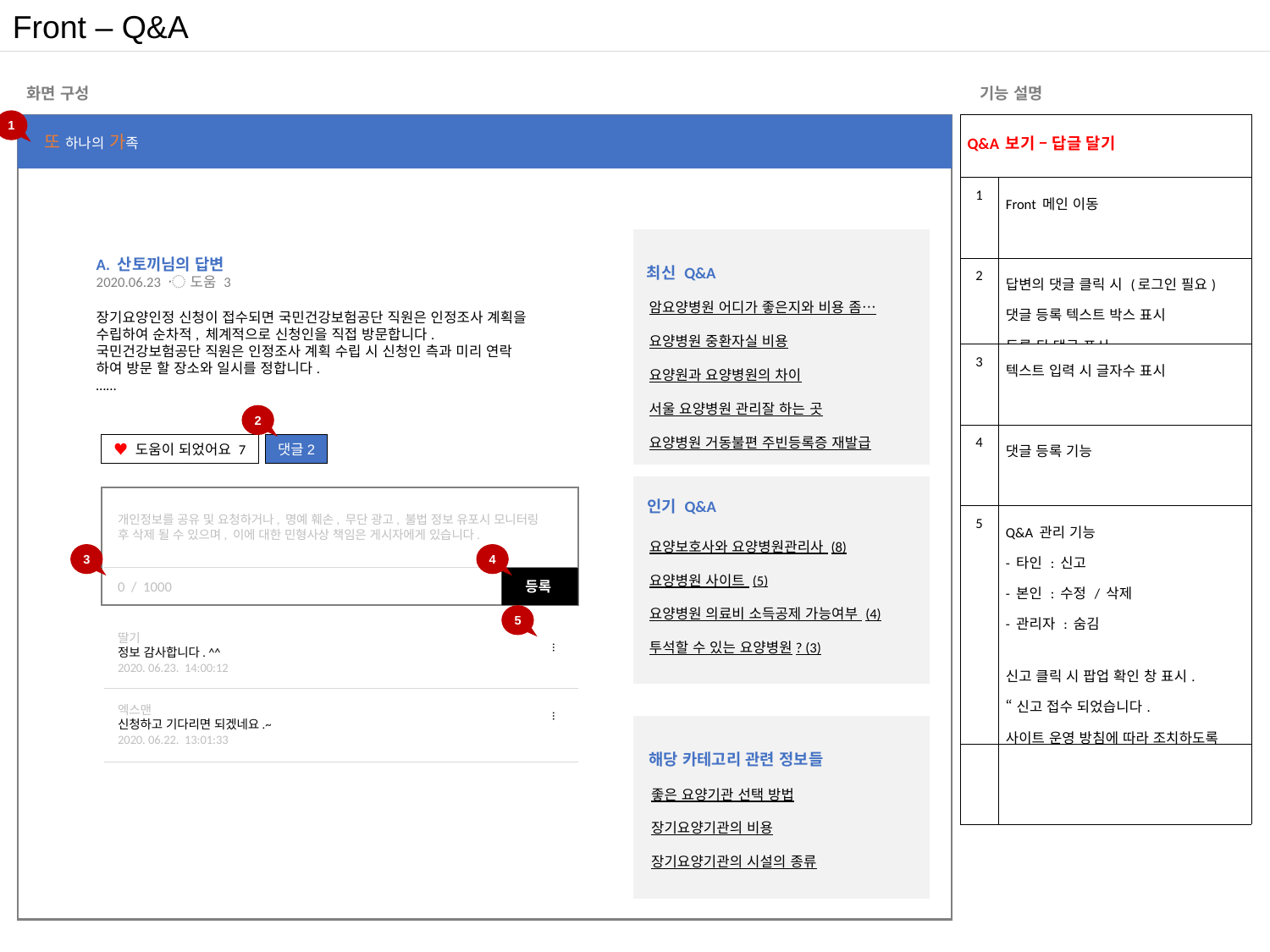

Front – Q&A
화면 구성
기능 설명
1
표시
| Q&A 보기 – 답글 달기 |  |
| --- | --- |
| 1 | Front 메인 이동 |
| 2 | 답변의 댓글 클릭 시 (로그인 필요) 댓글 등록 텍스트 박스 표시 등록 된 댓글 표시 |
| 3 | 텍스트 입력 시 글자수 표시 |
| 4 | 댓글 등록 기능 |
| 5 | Q&A 관리 기능 - 타인 : 신고 - 본인 : 수정 / 삭제 - 관리자 : 숨김 신고 클릭 시 팝업 확인 창 표시. “신고 접수 되었습니다. 사이트 운영 방침에 따라 조치하도록 하겠습니다.” |
|  |  |

또 하나의 가족

A. 산토끼님의 답변
2020.06.23 〮 도움 3

장기요양인정 신청이 접수되면 국민건강보험공단 직원은 인정조사 계획을 수립하여 순차적, 체계적으로 신청인을 직접 방문합니다.
국민건강보험공단 직원은 인정조사 계획 수립 시 신청인 측과 미리 연락
하여 방문 할 장소와 일시를 정합니다.
…...
최신 Q&A

암요양병원 어디가 좋은지와 비용 좀…

요양병원 중환자실 비용

요양원과 요양병원의 차이

서울 요양병원 관리잘 하는 곳

요양병원 거동불편 주빈등록증 재발급
2
♥ 도움이 되었어요 7
댓글2

인기 Q&A

개인정보를 공유 및 요청하거나, 명예 훼손, 무단 광고, 불법 정보 유포시 모니터링 후 삭제 될 수 있으며, 이에 대한 민형사상 책임은 게시자에게 있습니다.
요양보호사와 요양병원관리사 (8)

요양병원 사이트 (5)

요양병원 의료비 소득공제 가능여부 (4)

투석할 수 있는 요양병원? (3)
3
4

0  /  1000
등록
5
딸기
정보 감사합니다. ^^
2020. 06.23.  14:00:12
…
엑스맨
신청하고 기다리면 되겠네요.~
2020. 06.22.  13:01:33
…

해당 카테고리 관련 정보들

좋은 요양기관 선택 방법

장기요양기관의 비용

장기요양기관의 시설의 종류